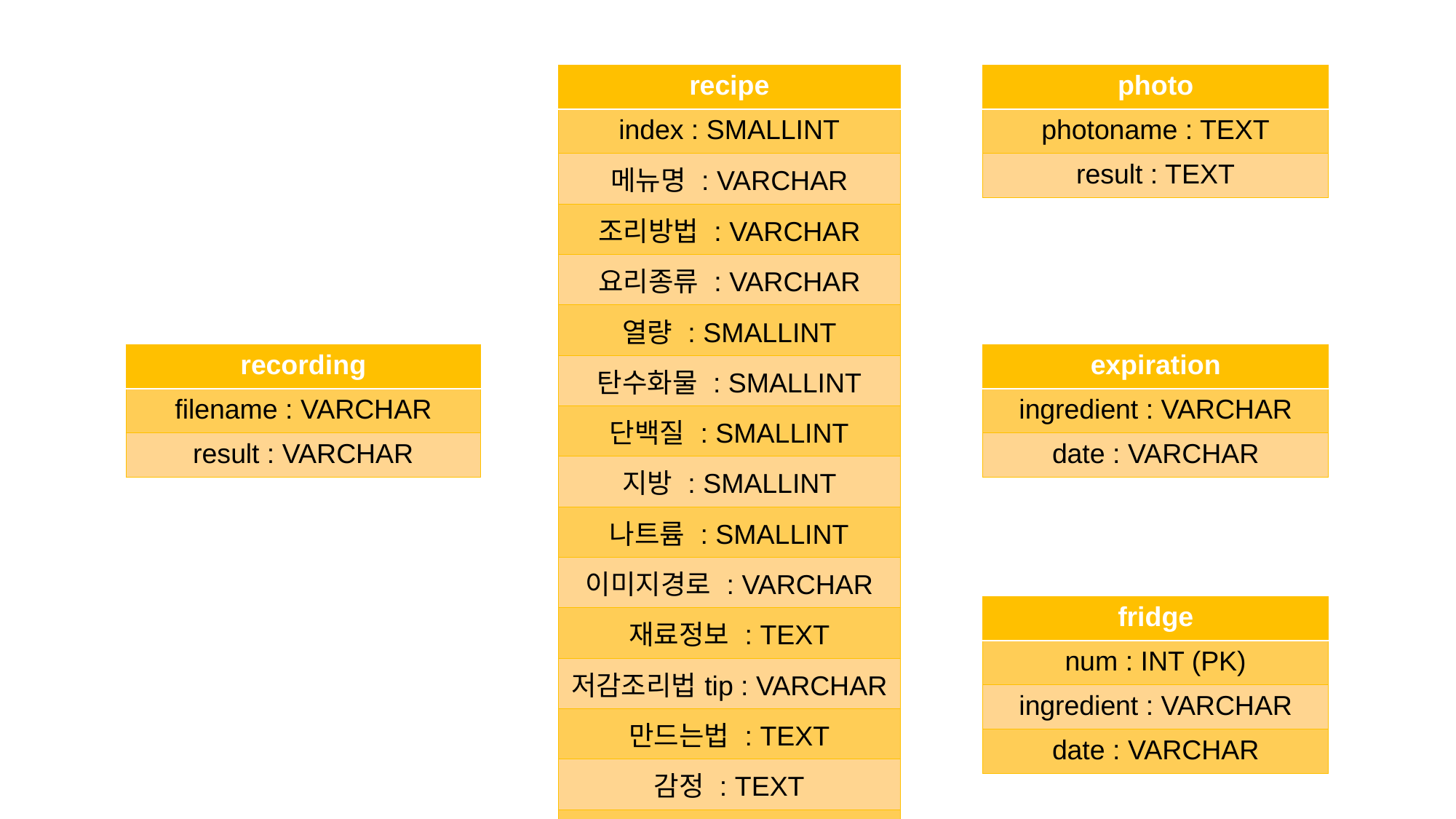

| recipe |
| --- |
| index : SMALLINT |
| 메뉴명 : VARCHAR |
| 조리방법 : VARCHAR |
| 요리종류 : VARCHAR |
| 열량 : SMALLINT |
| 탄수화물 : SMALLINT |
| 단백질 : SMALLINT |
| 지방 : SMALLINT |
| 나트륨 : SMALLINT |
| 이미지경로 : VARCHAR |
| 재료정보 : TEXT |
| 저감조리법tip : VARCHAR |
| 만드는법 : TEXT |
| 감정 : TEXT |
| 재료 : TEXT |
| photo |
| --- |
| photoname : TEXT |
| result : TEXT |
| recording |
| --- |
| filename : VARCHAR |
| result : VARCHAR |
| expiration |
| --- |
| ingredient : VARCHAR |
| date : VARCHAR |
| fridge |
| --- |
| num : INT (PK) |
| ingredient : VARCHAR |
| date : VARCHAR |